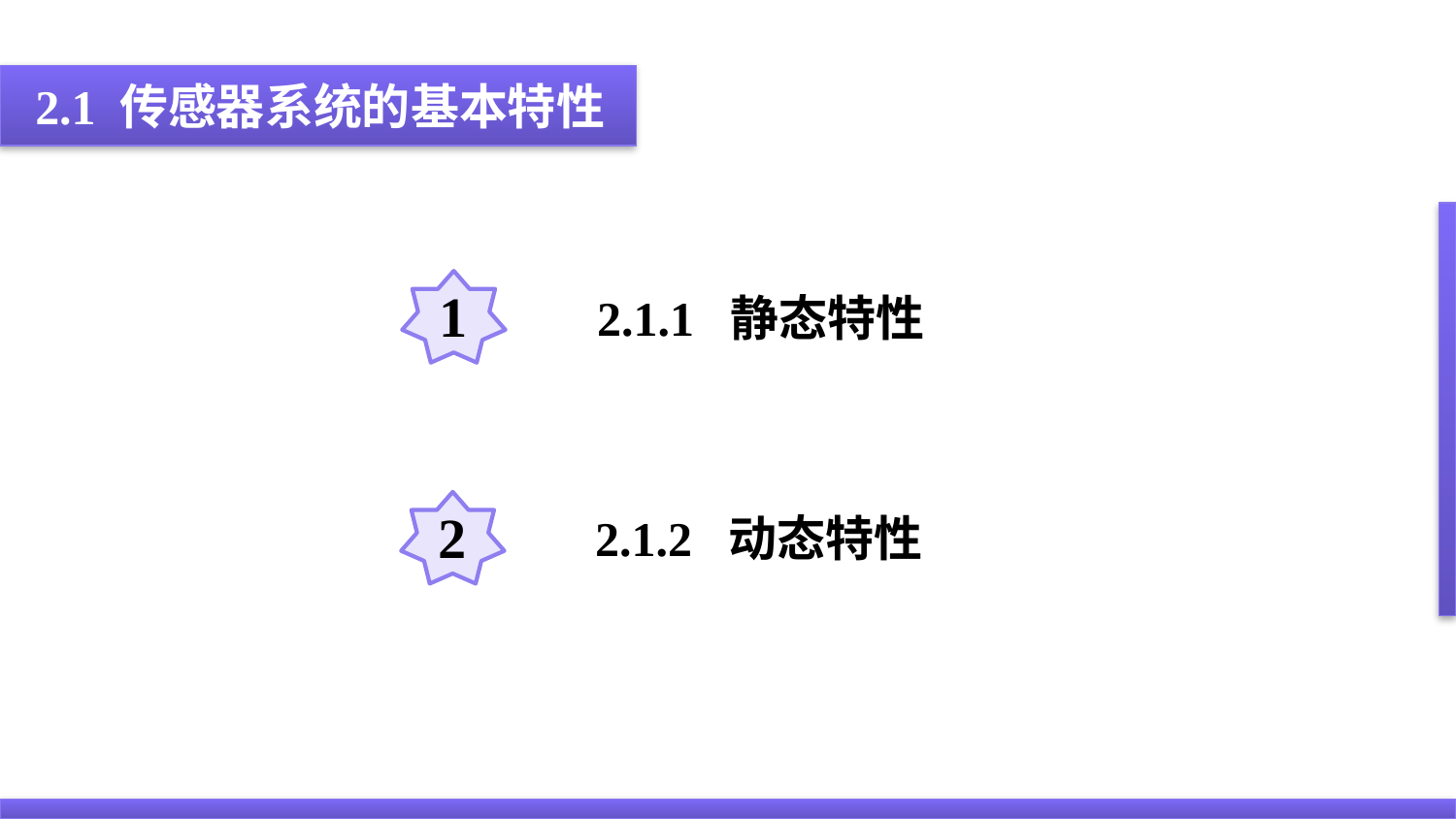

2.1 传感器系统的基本特性
1
2.1.1  静态特性
2
2.1.2  动态特性